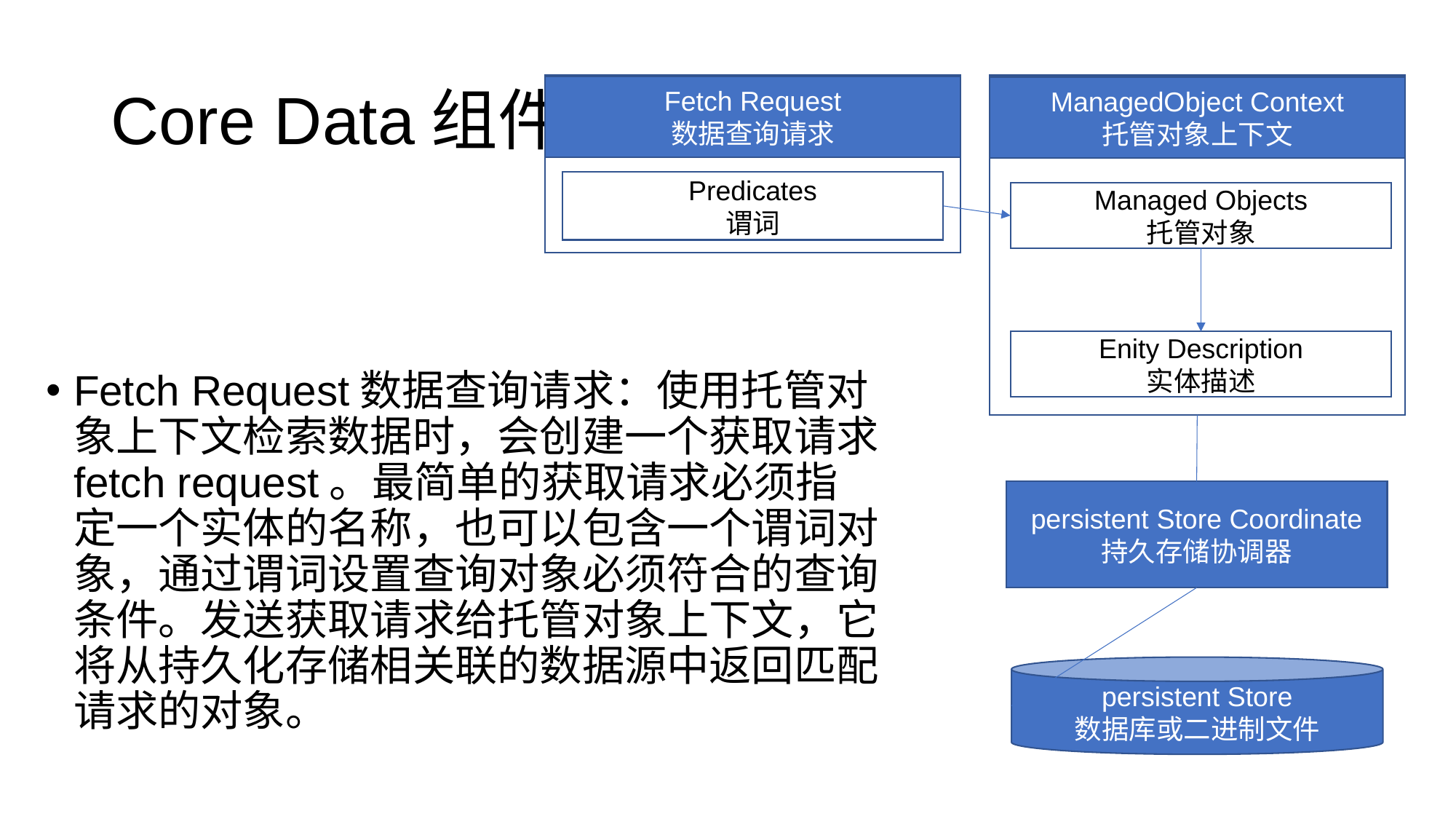

# Core Data组件

Fetch Request
数据查询请求
Predicates
谓词

ManagedObject Context
托管对象上下文
Managed Objects
托管对象
Enity Description
实体描述
persistent Store Coordinate
持久存储协调器
persistent Store
数据库或二进制文件
Fetch Request数据查询请求：使用托管对象上下文检索数据时，会创建一个获取请求fetch request。最简单的获取请求必须指定一个实体的名称，也可以包含一个谓词对象，通过谓词设置查询对象必须符合的查询条件。发送获取请求给托管对象上下文，它将从持久化存储相关联的数据源中返回匹配请求的对象。